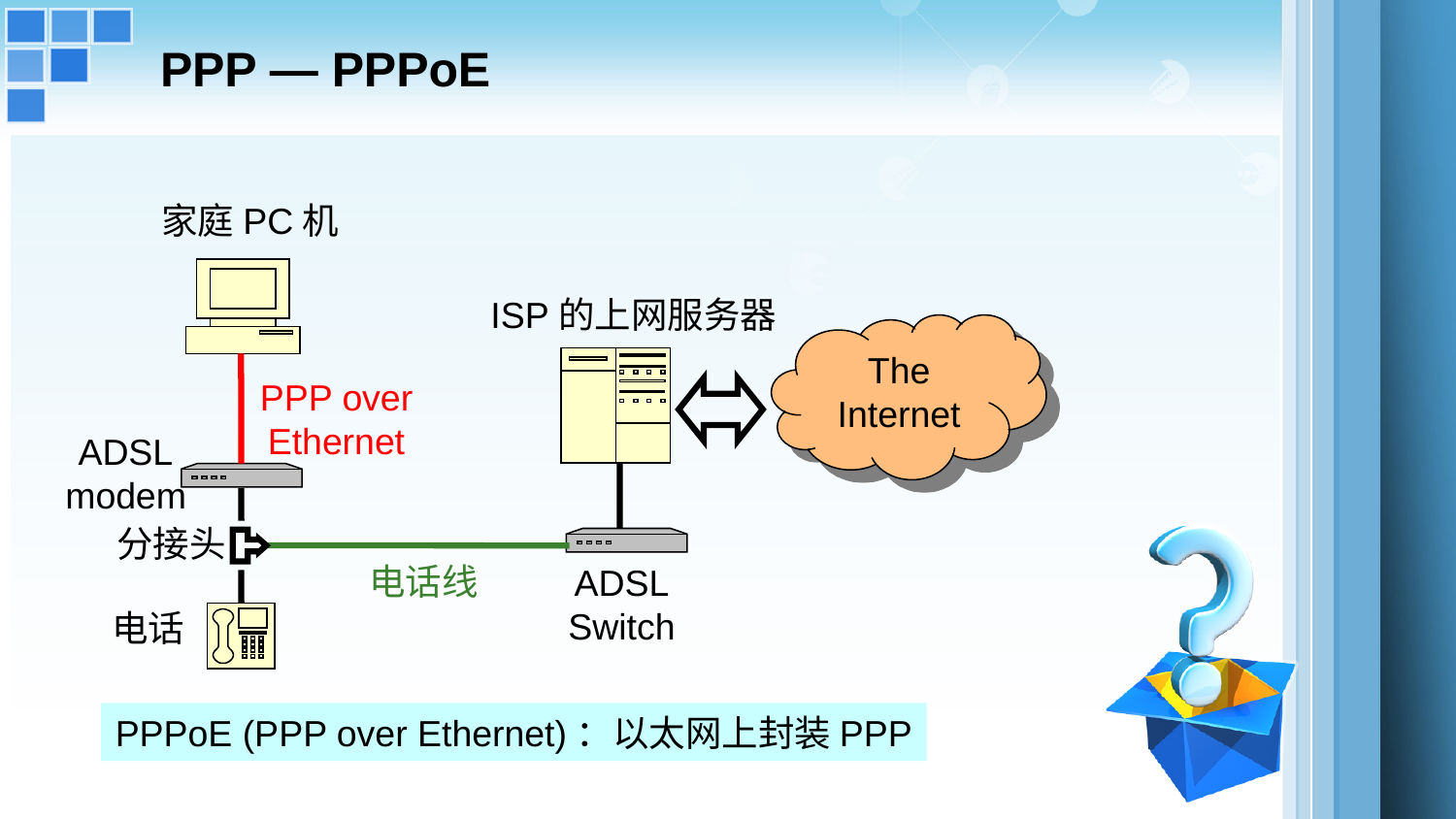

# PPP — PPPoE
家庭PC机

ISP的上网服务器
The
Internet

PPP over
Ethernet

ADSL
modem

分接头

电话线
ADSL
Switch

电话
PPPoE (PPP over Ethernet)：以太网上封装PPP